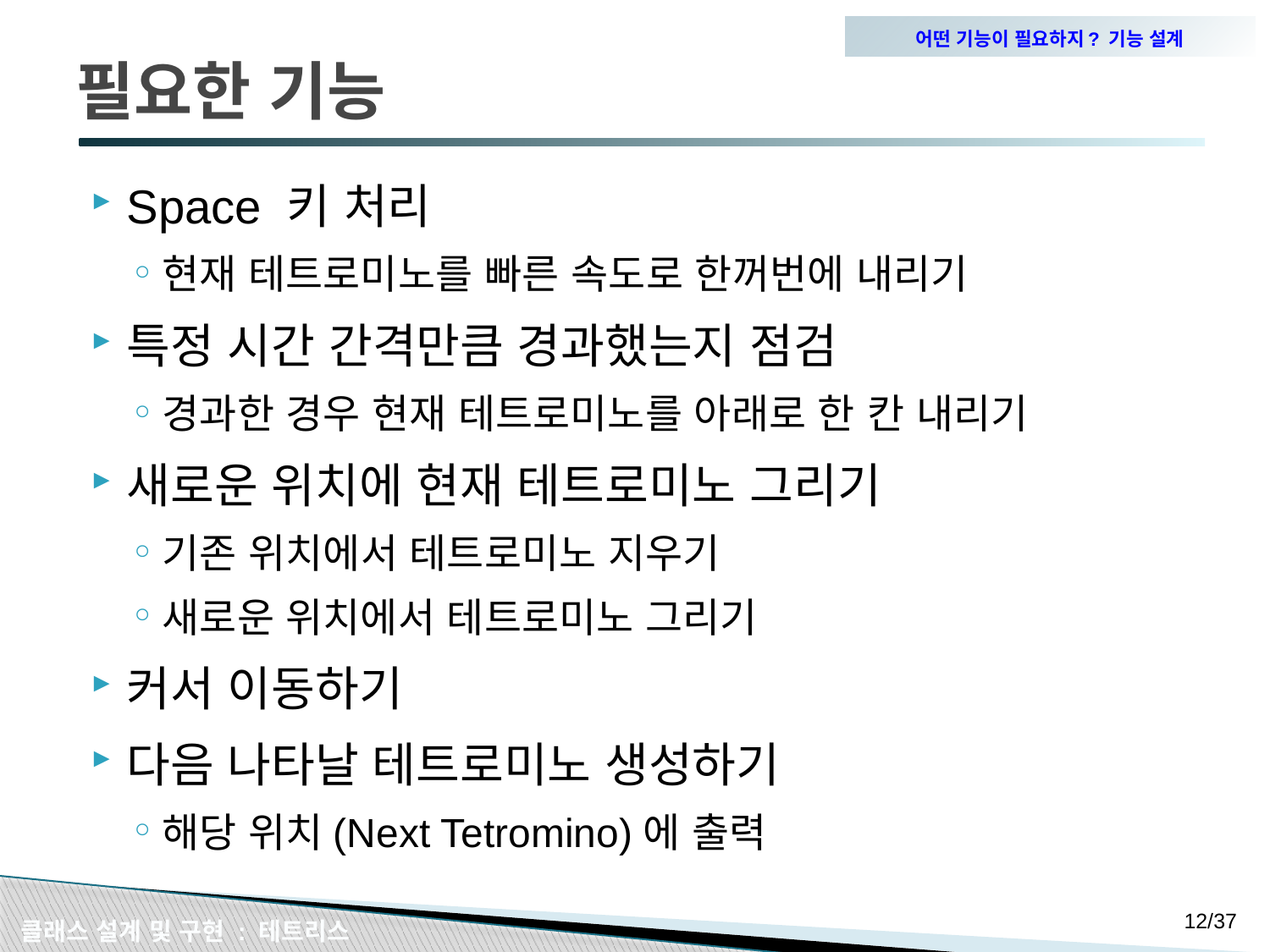

어떤 기능이 필요하지? 기능 설계
# 필요한 기능
Space 키 처리
현재 테트로미노를 빠른 속도로 한꺼번에 내리기
특정 시간 간격만큼 경과했는지 점검
경과한 경우 현재 테트로미노를 아래로 한 칸 내리기
새로운 위치에 현재 테트로미노 그리기
기존 위치에서 테트로미노 지우기
새로운 위치에서 테트로미노 그리기
커서 이동하기
다음 나타날 테트로미노 생성하기
해당 위치(Next Tetromino)에 출력
12